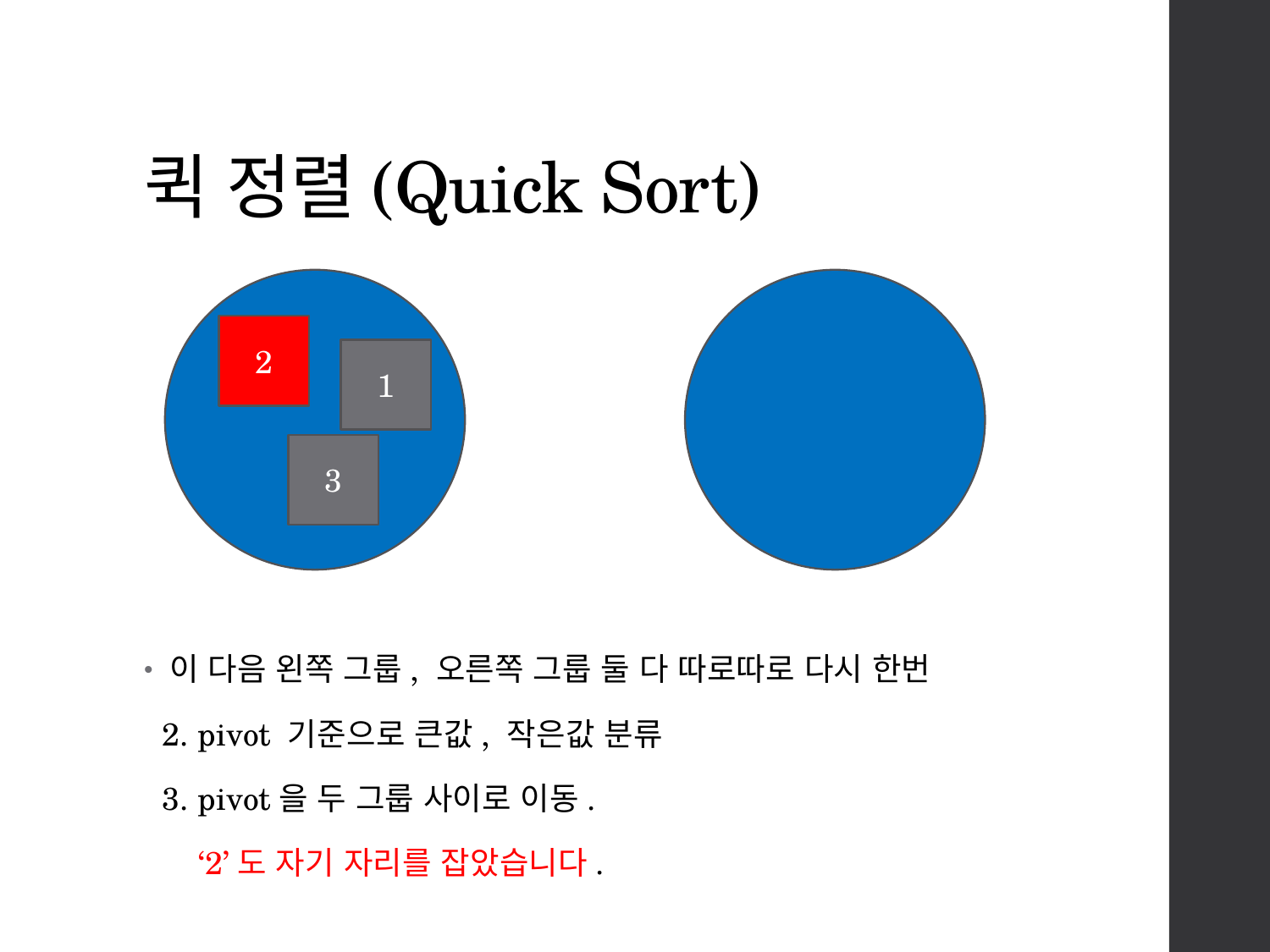

# 퀵 정렬(Quick Sort)

2
1
3
이 다음 왼쪽 그룹, 오른쪽 그룹 둘 다 따로따로 다시 한번
  2. pivot 기준으로 큰값, 작은값 분류
  3. pivot을 두 그룹 사이로 이동.
      ‘2’도 자기 자리를 잡았습니다.